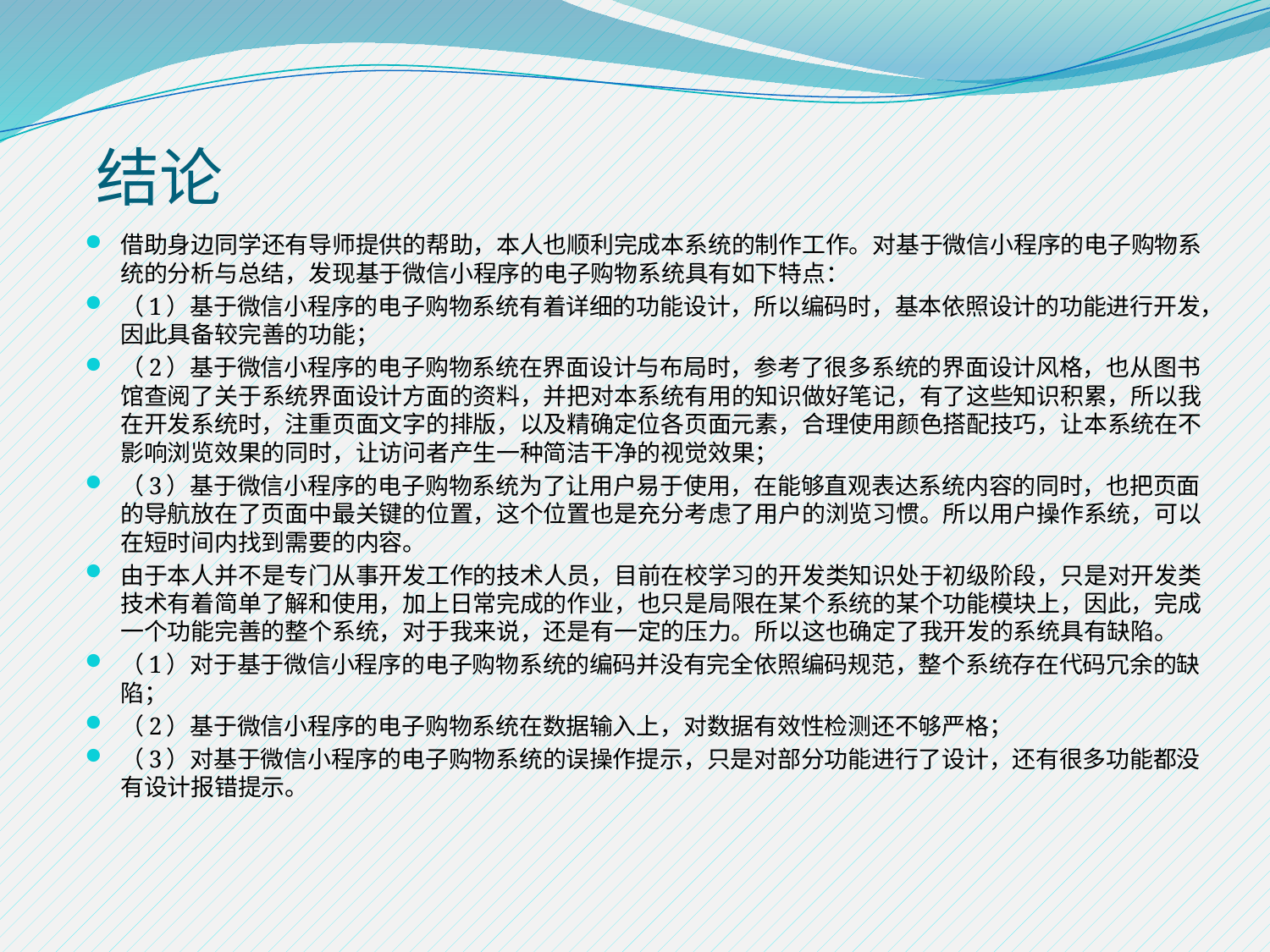

# 结论
借助身边同学还有导师提供的帮助，本人也顺利完成本系统的制作工作。对基于微信小程序的电子购物系统的分析与总结，发现基于微信小程序的电子购物系统具有如下特点：
（1）基于微信小程序的电子购物系统有着详细的功能设计，所以编码时，基本依照设计的功能进行开发，因此具备较完善的功能；
（2）基于微信小程序的电子购物系统在界面设计与布局时，参考了很多系统的界面设计风格，也从图书馆查阅了关于系统界面设计方面的资料，并把对本系统有用的知识做好笔记，有了这些知识积累，所以我在开发系统时，注重页面文字的排版，以及精确定位各页面元素，合理使用颜色搭配技巧，让本系统在不影响浏览效果的同时，让访问者产生一种简洁干净的视觉效果；
（3）基于微信小程序的电子购物系统为了让用户易于使用，在能够直观表达系统内容的同时，也把页面的导航放在了页面中最关键的位置，这个位置也是充分考虑了用户的浏览习惯。所以用户操作系统，可以在短时间内找到需要的内容。
由于本人并不是专门从事开发工作的技术人员，目前在校学习的开发类知识处于初级阶段，只是对开发类技术有着简单了解和使用，加上日常完成的作业，也只是局限在某个系统的某个功能模块上，因此，完成一个功能完善的整个系统，对于我来说，还是有一定的压力。所以这也确定了我开发的系统具有缺陷。
（1）对于基于微信小程序的电子购物系统的编码并没有完全依照编码规范，整个系统存在代码冗余的缺陷；
（2）基于微信小程序的电子购物系统在数据输入上，对数据有效性检测还不够严格；
（3）对基于微信小程序的电子购物系统的误操作提示，只是对部分功能进行了设计，还有很多功能都没有设计报错提示。